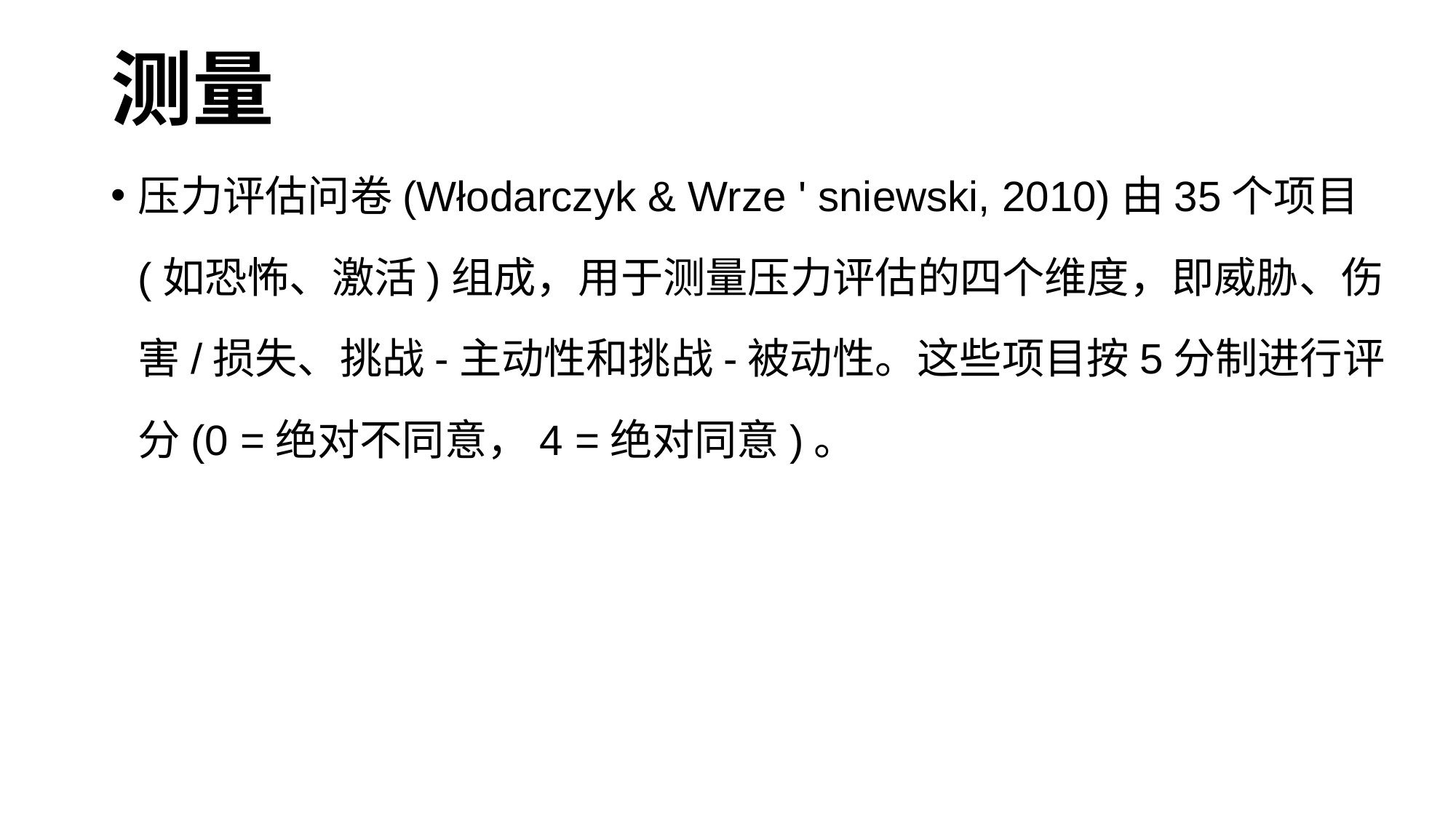

# 测量
压力评估问卷(Włodarczyk & Wrze ' sniewski, 2010)由35个项目(如恐怖、激活)组成，用于测量压力评估的四个维度，即威胁、伤害/损失、挑战-主动性和挑战-被动性。这些项目按5分制进行评分(0 =绝对不同意，4 =绝对同意)。